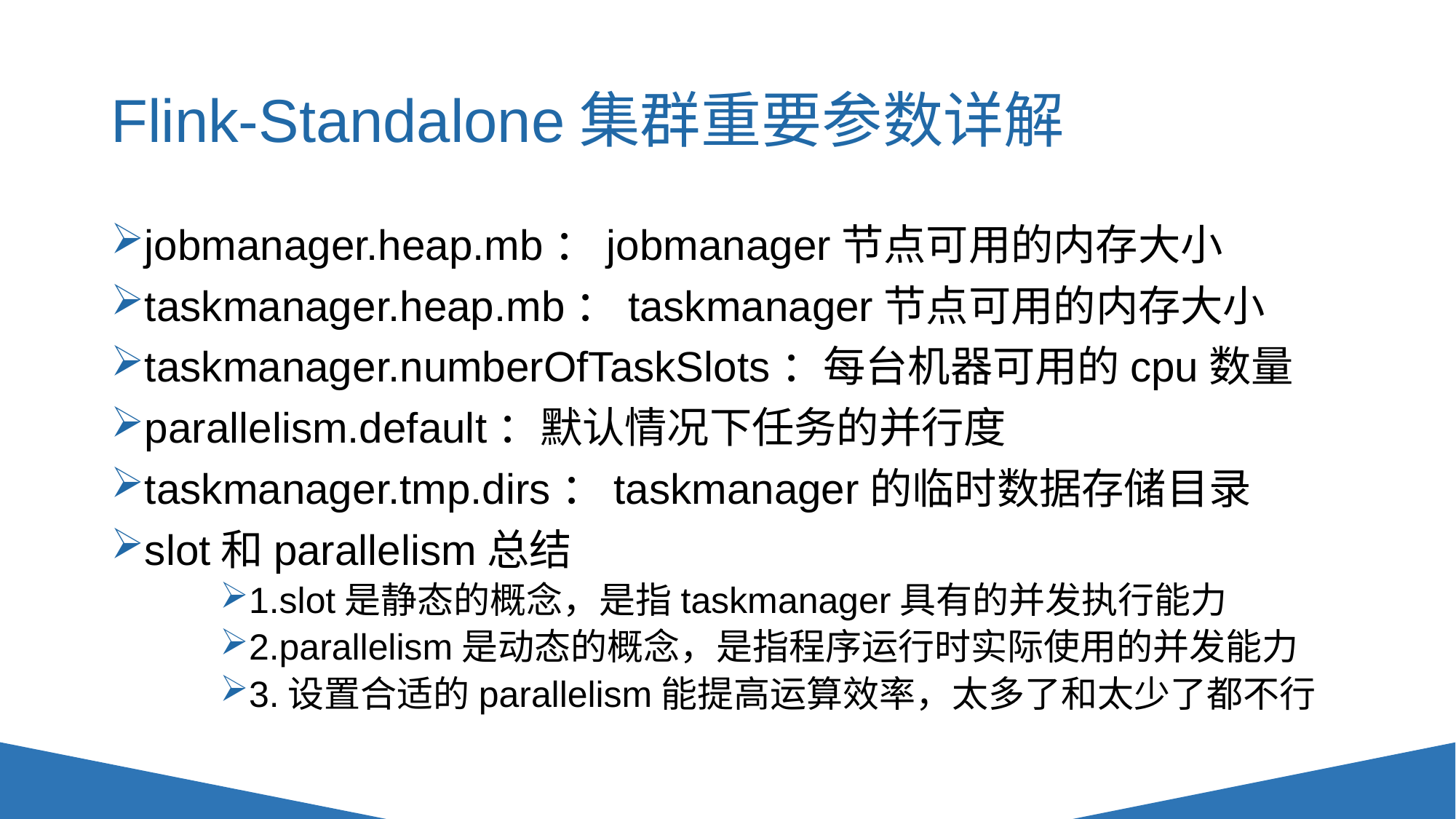

# Flink-Standalone集群重要参数详解
jobmanager.heap.mb：jobmanager节点可用的内存大小
taskmanager.heap.mb：taskmanager节点可用的内存大小
taskmanager.numberOfTaskSlots：每台机器可用的cpu数量
parallelism.default：默认情况下任务的并行度
taskmanager.tmp.dirs：taskmanager的临时数据存储目录
slot和parallelism总结
1.slot是静态的概念，是指taskmanager具有的并发执行能力
2.parallelism是动态的概念，是指程序运行时实际使用的并发能力
3.设置合适的parallelism能提高运算效率，太多了和太少了都不行